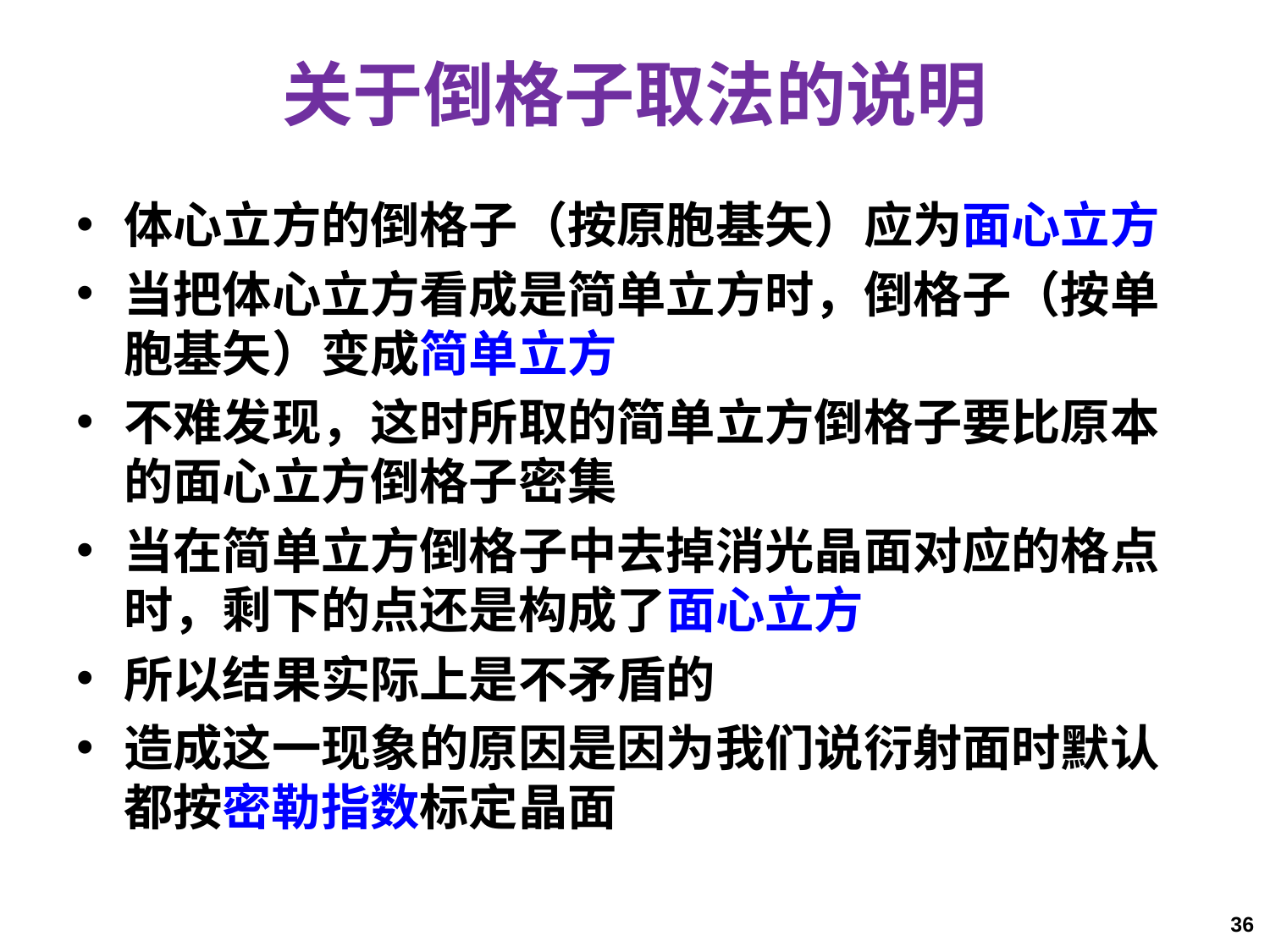

# 关于倒格子取法的说明
体心立方的倒格子（按原胞基矢）应为面心立方
当把体心立方看成是简单立方时，倒格子（按单胞基矢）变成简单立方
不难发现，这时所取的简单立方倒格子要比原本的面心立方倒格子密集
当在简单立方倒格子中去掉消光晶面对应的格点时，剩下的点还是构成了面心立方
所以结果实际上是不矛盾的
造成这一现象的原因是因为我们说衍射面时默认都按密勒指数标定晶面
36